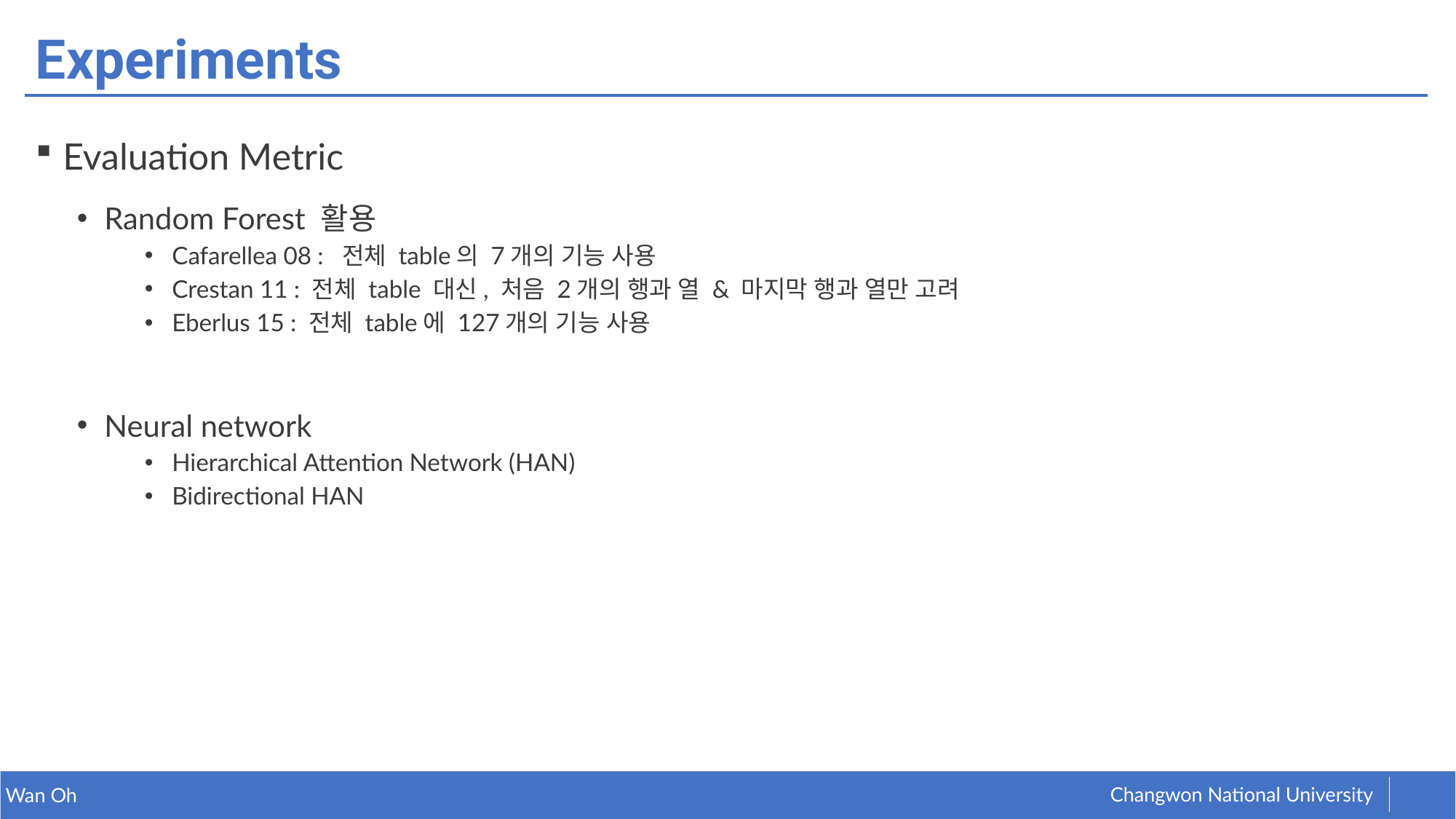

# Experiments
Evaluation Metric
Random Forest 활용
Cafarellea 08 :  전체 table의 7개의 기능 사용
Crestan 11 : 전체 table 대신, 처음 2개의 행과 열 & 마지막 행과 열만 고려
Eberlus 15 : 전체 table에 127개의 기능 사용

Neural network
Hierarchical Attention Network (HAN)
Bidirectional HAN